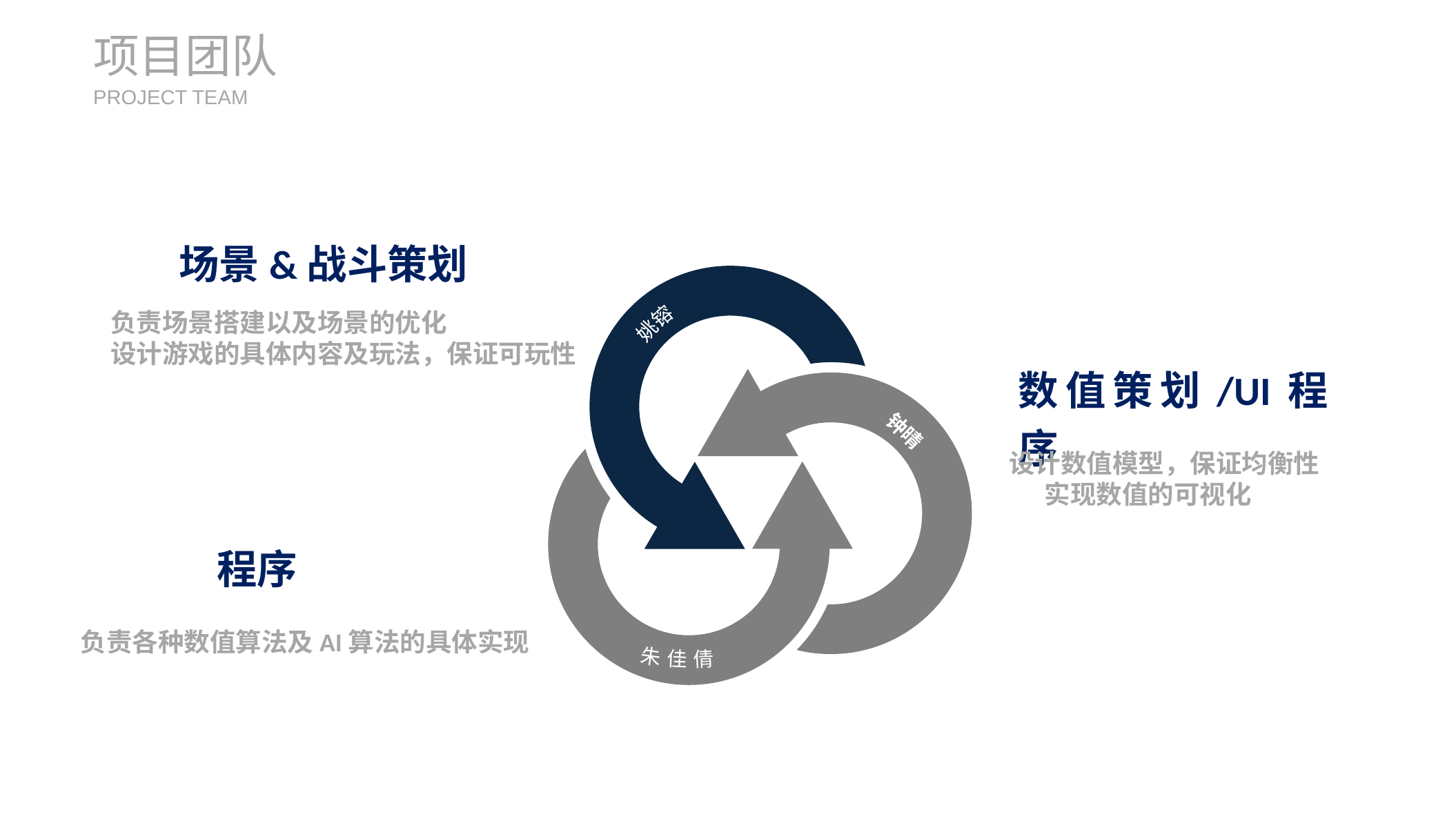

项目团队
PROJECT TEAM
场景&战斗策划

姚镕

朱佳倩
负责场景搭建以及场景的优化
设计游戏的具体内容及玩法，保证可玩性
数值策划/UI程序
钟晴
设计数值模型，保证均衡性
     实现数值的可视化
程序
负责各种数值算法及AI算法的具体实现